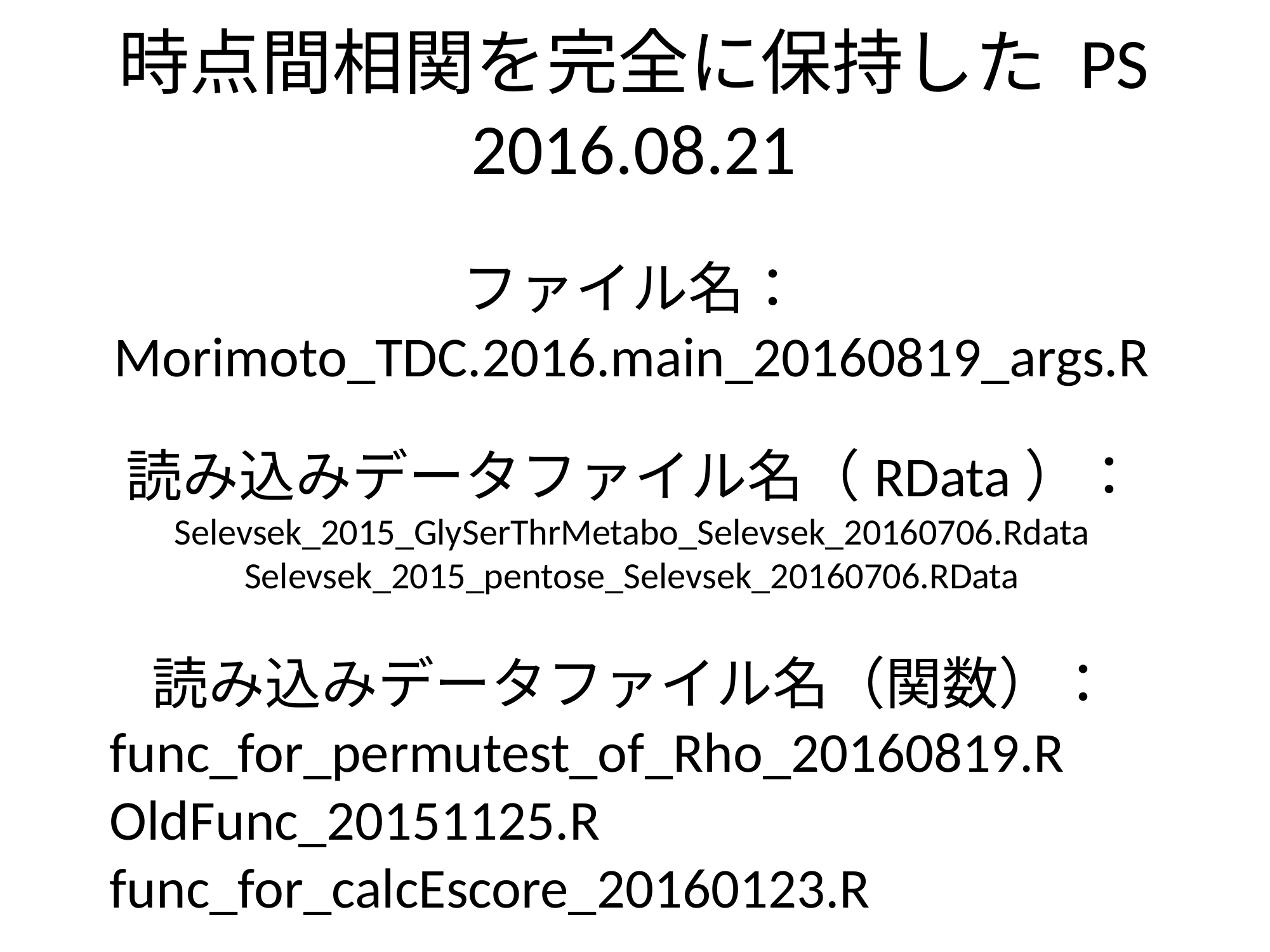

# 時点間相関を完全に保持した PS 2016.08.21
ファイル名：
Morimoto_TDC.2016.main_20160819_args.R
読み込みデータファイル名（RData）：
Selevsek_2015_GlySerThrMetabo_Selevsek_20160706.Rdata
Selevsek_2015_pentose_Selevsek_20160706.RData
読み込みデータファイル名（関数）：
func_for_permutest_of_Rho_20160819.R
OldFunc_20151125.R
func_for_calcEscore_20160123.R